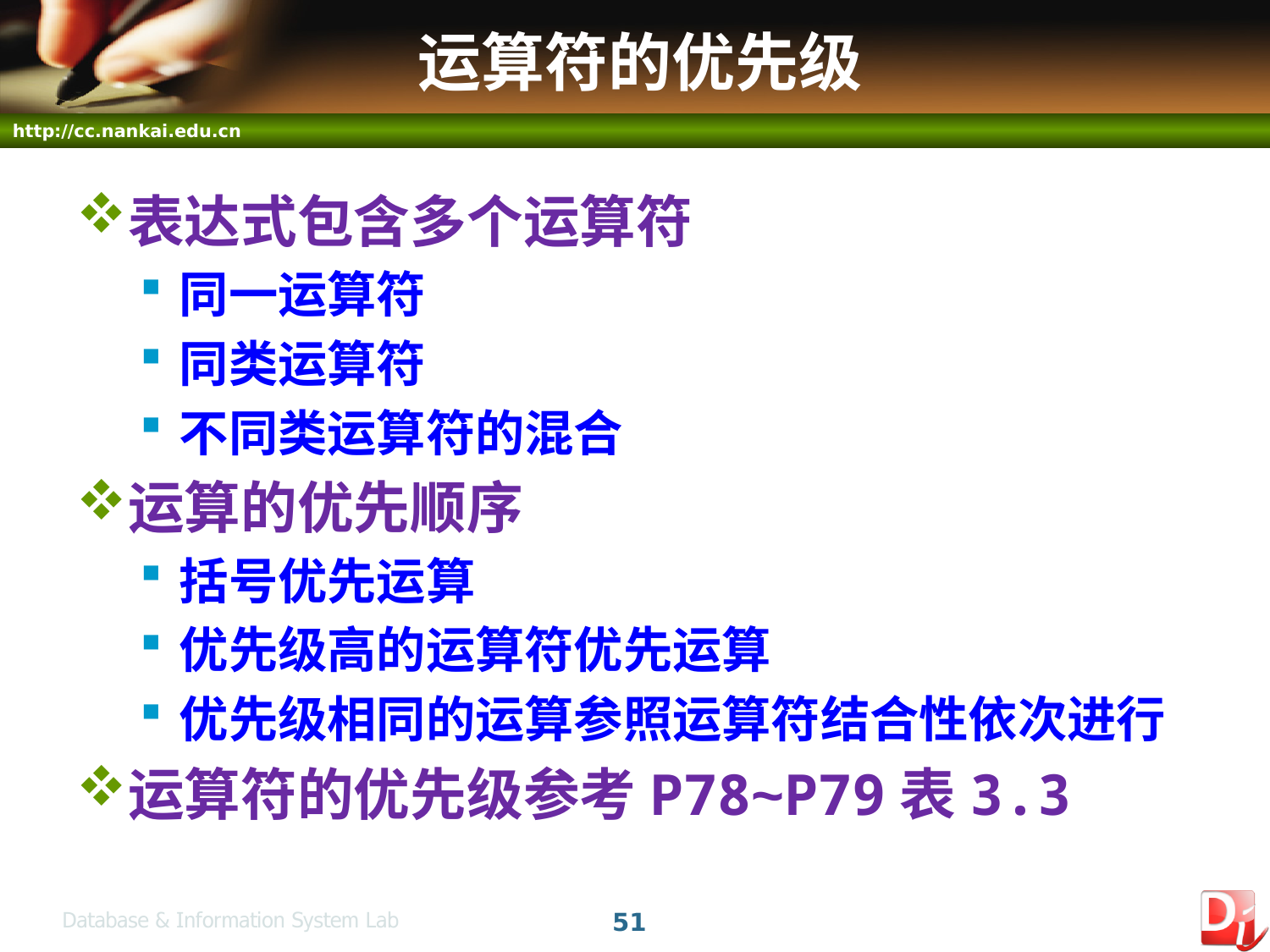

# 运算符的优先级
表达式包含多个运算符
同一运算符
同类运算符
不同类运算符的混合
运算的优先顺序
括号优先运算
优先级高的运算符优先运算
优先级相同的运算参照运算符结合性依次进行
运算符的优先级参考P78~P79表3.3
51
Database & Information System Lab